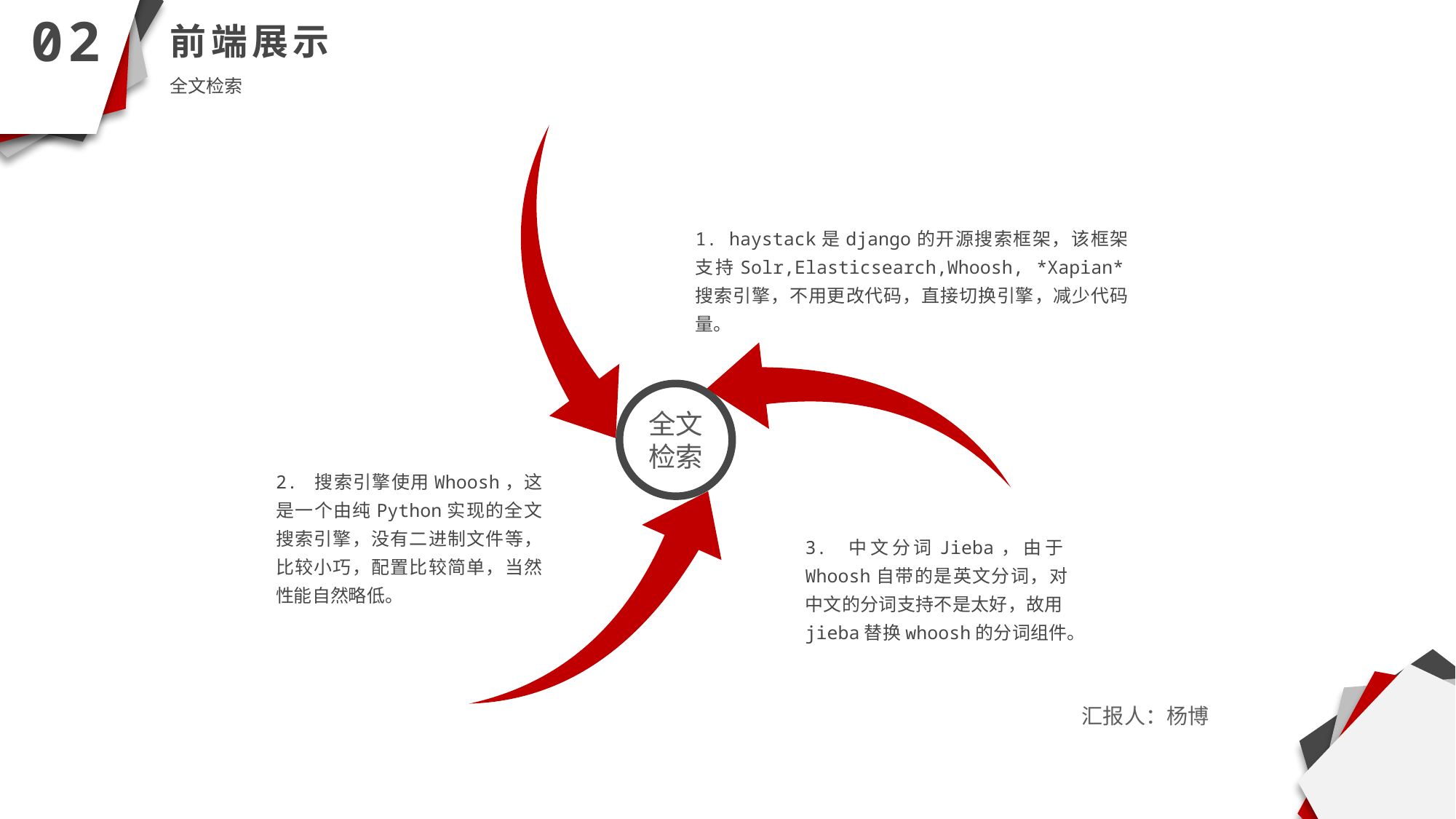

02
前端展示
全文检索

全文
检索

1. haystack是django的开源搜索框架，该框架支持Solr,Elasticsearch,Whoosh, *Xapian*搜索引擎，不用更改代码，直接切换引擎，减少代码量。
3. 中文分词Jieba，由于Whoosh自带的是英文分词，对中文的分词支持不是太好，故用jieba替换whoosh的分词组件。
2. 搜索引擎使用Whoosh，这是一个由纯Python实现的全文搜索引擎，没有二进制文件等，比较小巧，配置比较简单，当然性能自然略低。
汇报人：杨博